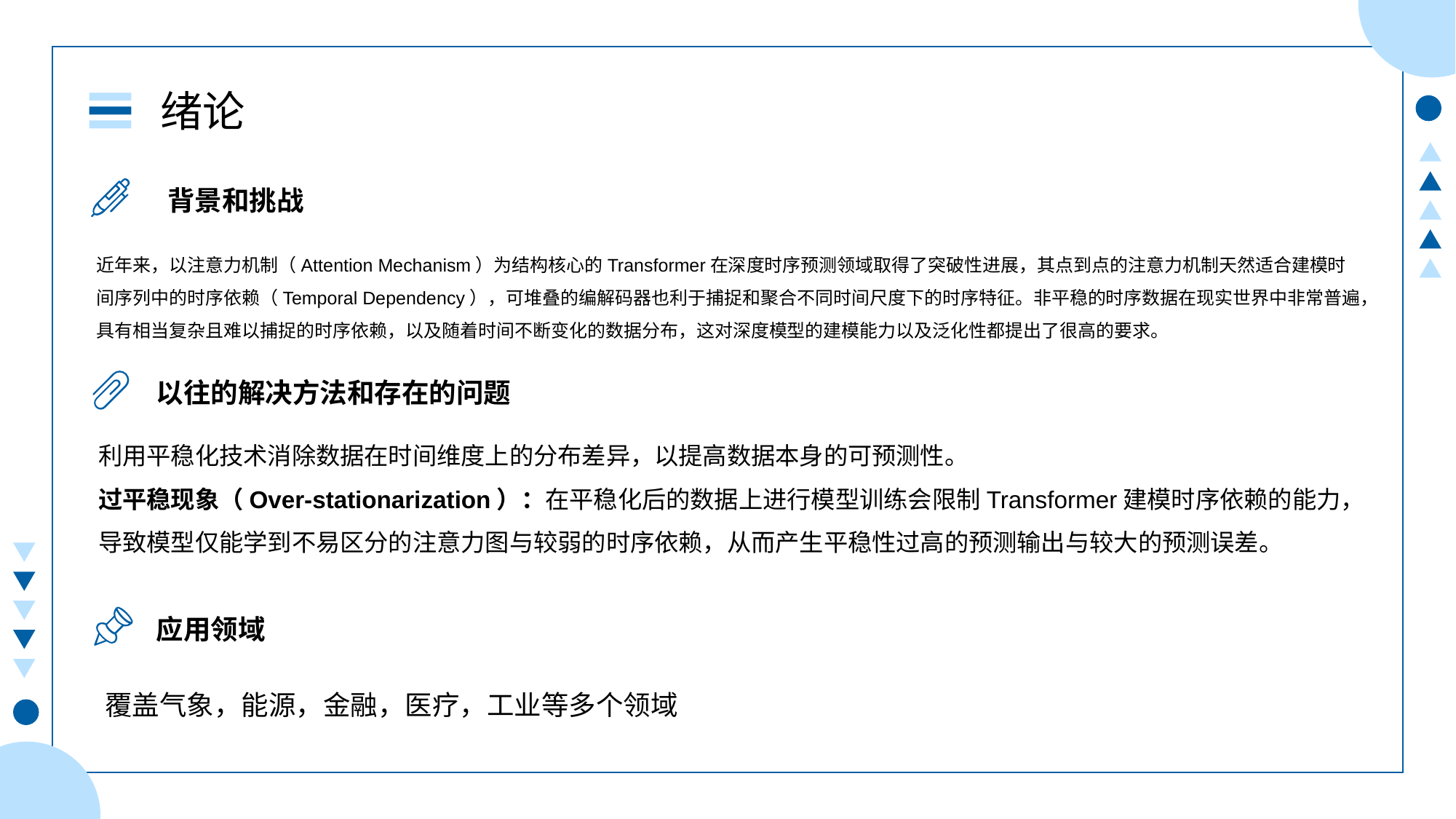

绪论

背景和挑战
近年来，以注意力机制（Attention Mechanism）为结构核心的Transformer在深度时序预测领域取得了突破性进展，其点到点的注意力机制天然适合建模时间序列中的时序依赖（Temporal Dependency），可堆叠的编解码器也利于捕捉和聚合不同时间尺度下的时序特征。非平稳的时序数据在现实世界中非常普遍，具有相当复杂且难以捕捉的时序依赖，以及随着时间不断变化的数据分布，这对深度模型的建模能力以及泛化性都提出了很高的要求。
以往的解决方法和存在的问题

利用平稳化技术消除数据在时间维度上的分布差异，以提高数据本身的可预测性。
过平稳现象（Over-stationarization）：在平稳化后的数据上进行模型训练会限制Transformer建模时序依赖的能力，导致模型仅能学到不易区分的注意力图与较弱的时序依赖，从而产生平稳性过高的预测输出与较大的预测误差。

应用领域

覆盖气象，能源，金融，医疗，工业等多个领域